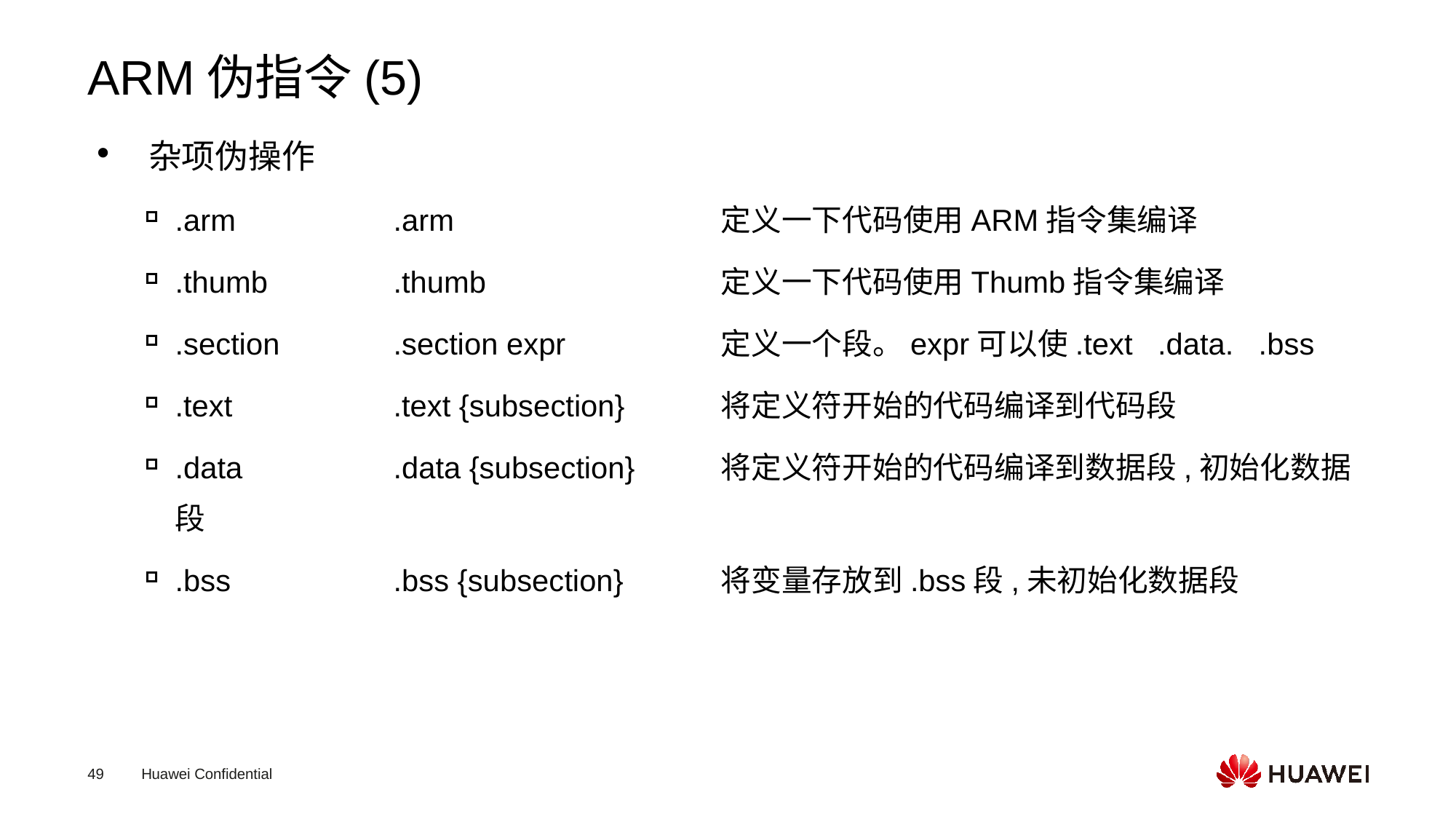

# ARM伪指令(5)
 杂项伪操作
.arm		.arm			定义一下代码使用ARM指令集编译
.thumb		.thumb			定义一下代码使用Thumb指令集编译
.section		.section expr		定义一个段。expr可以使.text   .data.   .bss
.text		.text {subsection}	将定义符开始的代码编译到代码段
.data		.data {subsection}	将定义符开始的代码编译到数据段,初始化数据段
.bss		.bss {subsection}	将变量存放到.bss段,未初始化数据段